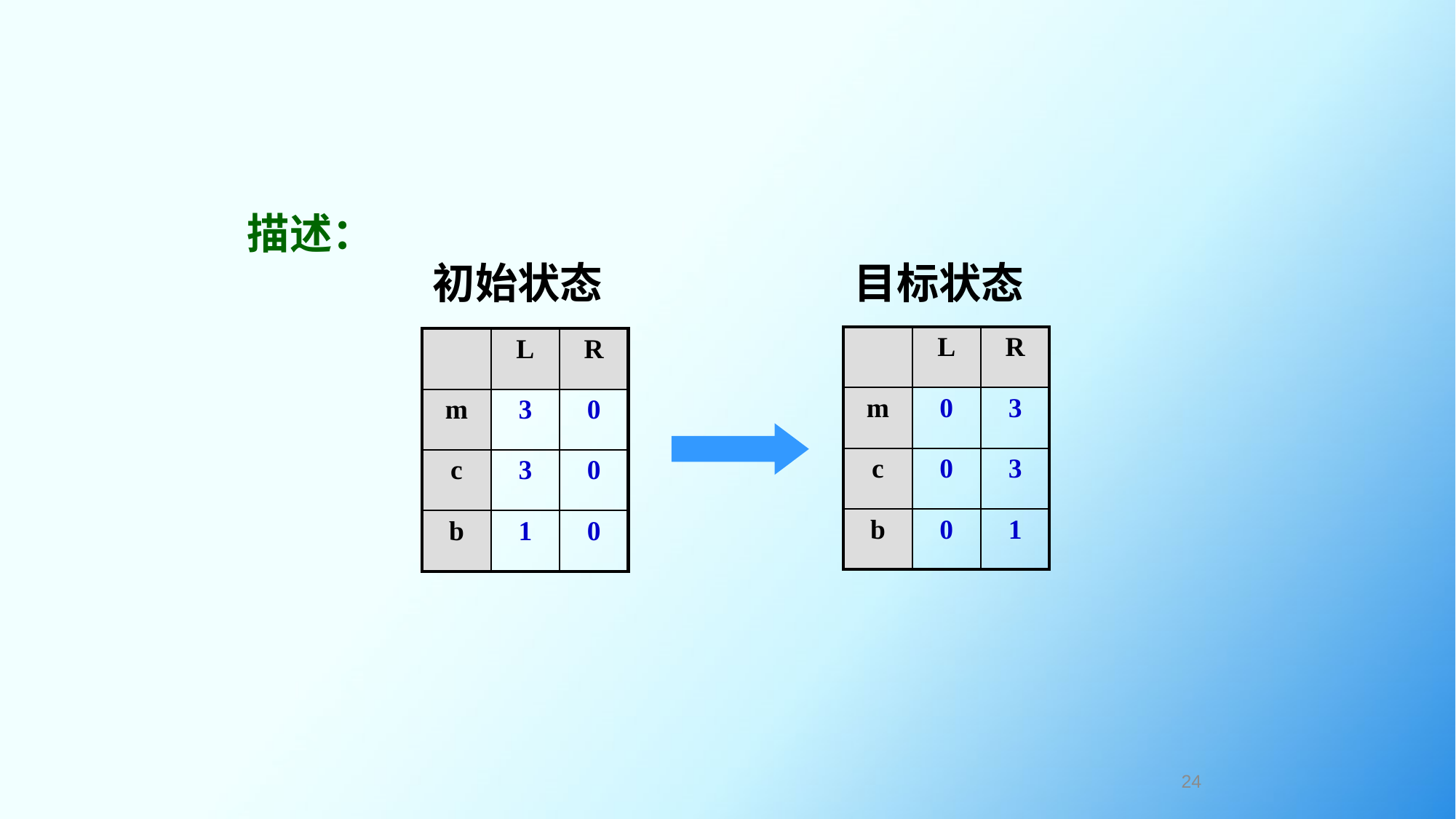

描述：
目标状态
初始状态
|  | L | R |
| --- | --- | --- |
| m | 0 | 3 |
| c | 0 | 3 |
| b | 0 | 1 |
|  | L | R |
| --- | --- | --- |
| m | 3 | 0 |
| c | 3 | 0 |
| b | 1 | 0 |

24